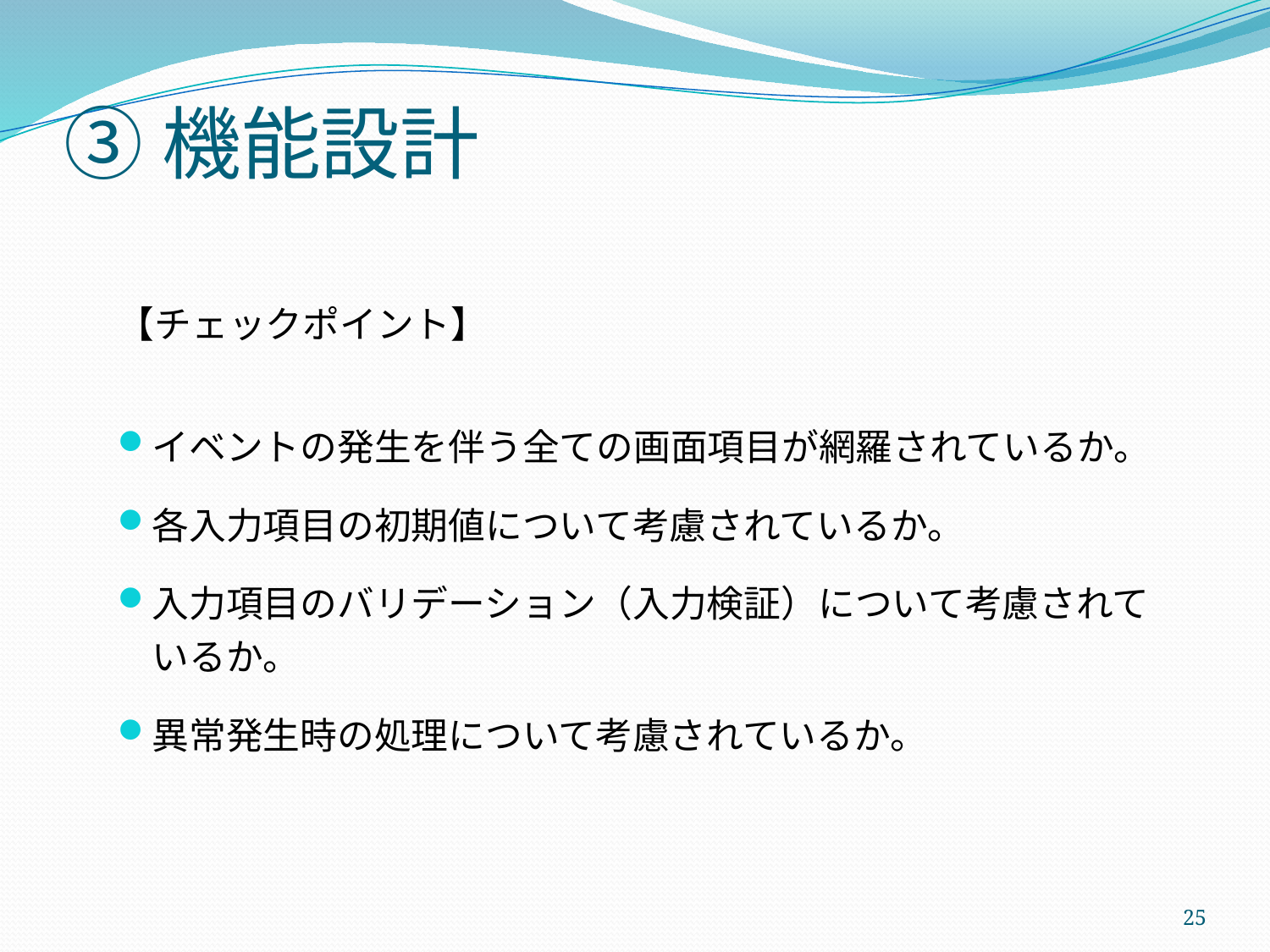

# ③機能設計
【チェックポイント】
イベントの発生を伴う全ての画面項目が網羅されているか。
各入力項目の初期値について考慮されているか。
入力項目のバリデーション（入力検証）について考慮されているか。
異常発生時の処理について考慮されているか。
25